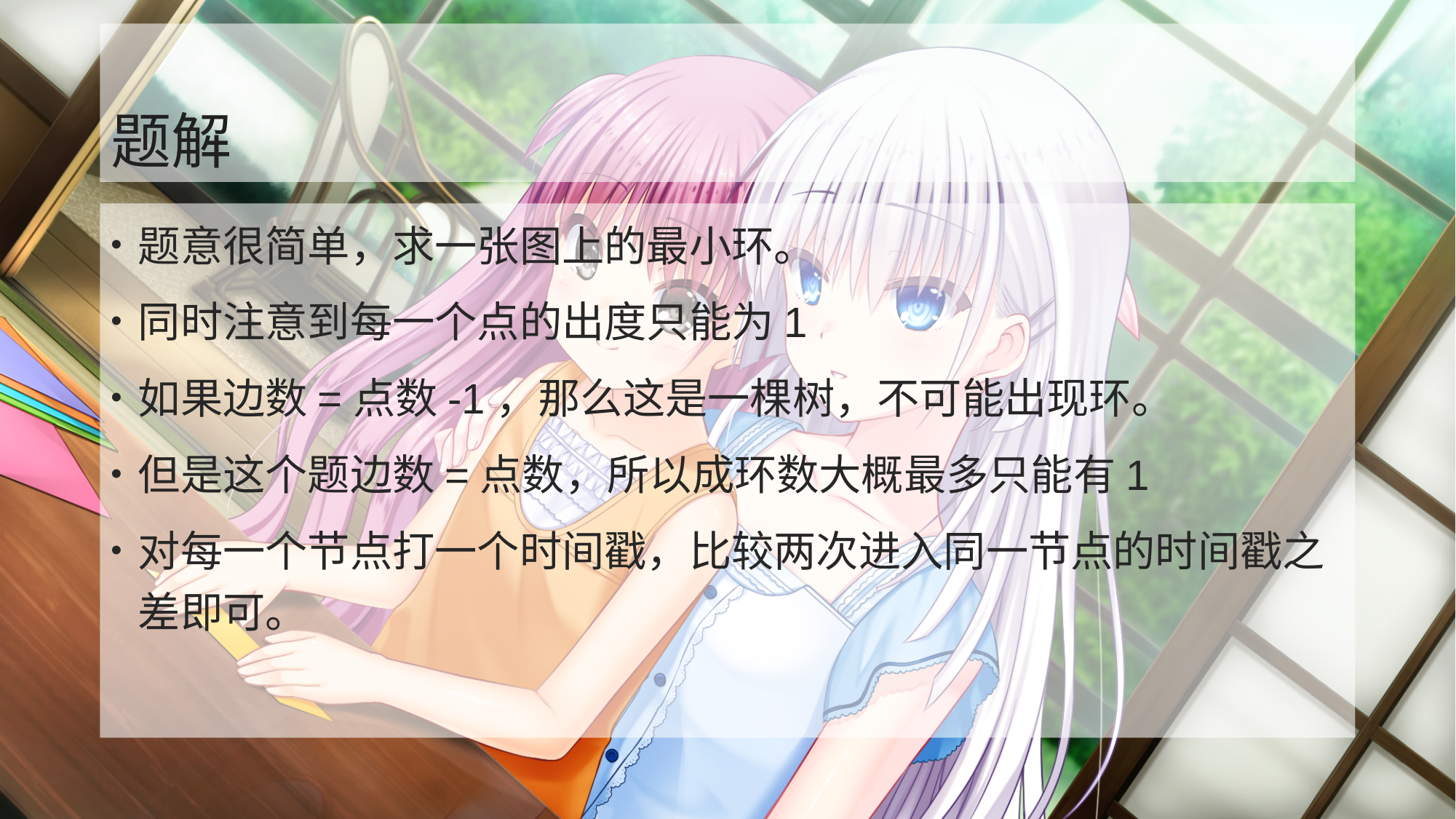

# 题解
题意很简单，求一张图上的最小环。
同时注意到每一个点的出度只能为1
如果边数=点数-1，那么这是一棵树，不可能出现环。
但是这个题边数=点数，所以成环数大概最多只能有1
对每一个节点打一个时间戳，比较两次进入同一节点的时间戳之差即可。